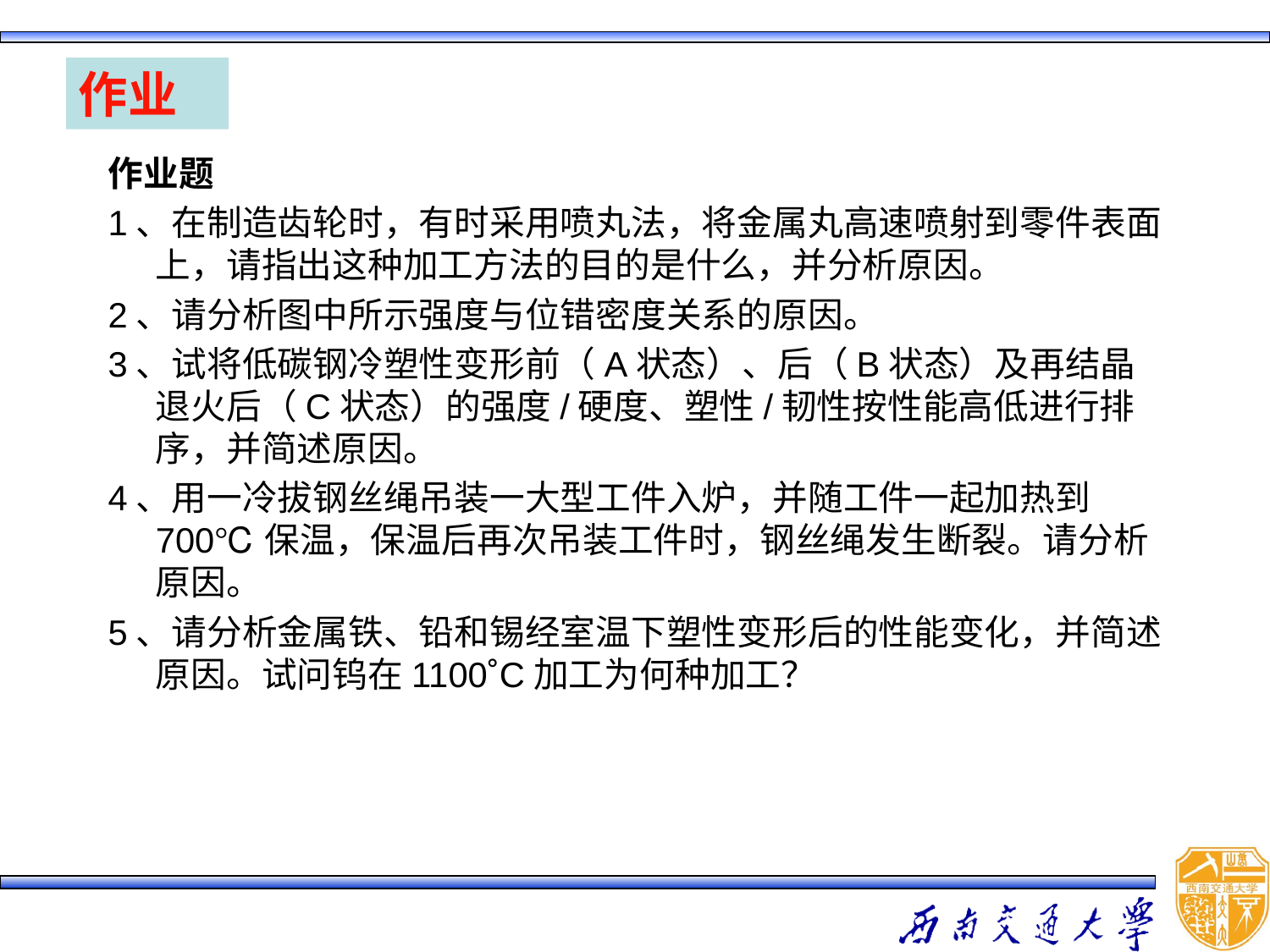

作业
作业题
1、在制造齿轮时，有时采用喷丸法，将金属丸高速喷射到零件表面上，请指出这种加工方法的目的是什么，并分析原因。
2、请分析图中所示强度与位错密度关系的原因。
3、试将低碳钢冷塑性变形前（A状态）、后（B状态）及再结晶退火后（C状态）的强度/硬度、塑性/韧性按性能高低进行排序，并简述原因。
4、用一冷拔钢丝绳吊装一大型工件入炉，并随工件一起加热到700℃保温，保温后再次吊装工件时，钢丝绳发生断裂。请分析原因。
5、请分析金属铁、铅和锡经室温下塑性变形后的性能变化，并简述原因。试问钨在1100˚C加工为何种加工？